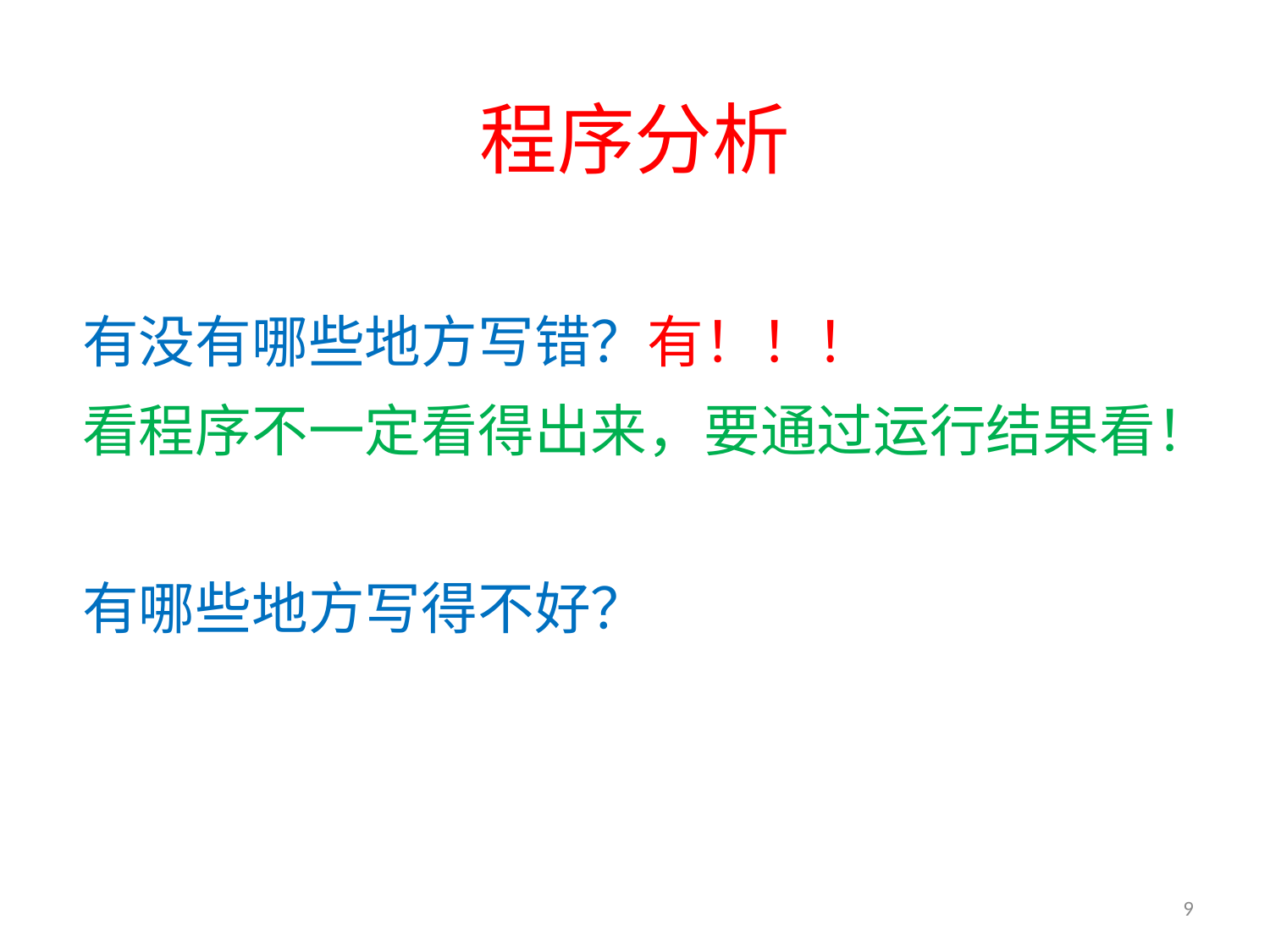

# 程序分析
有没有哪些地方写错？有！！！
看程序不一定看得出来，要通过运行结果看！

有哪些地方写得不好？
9